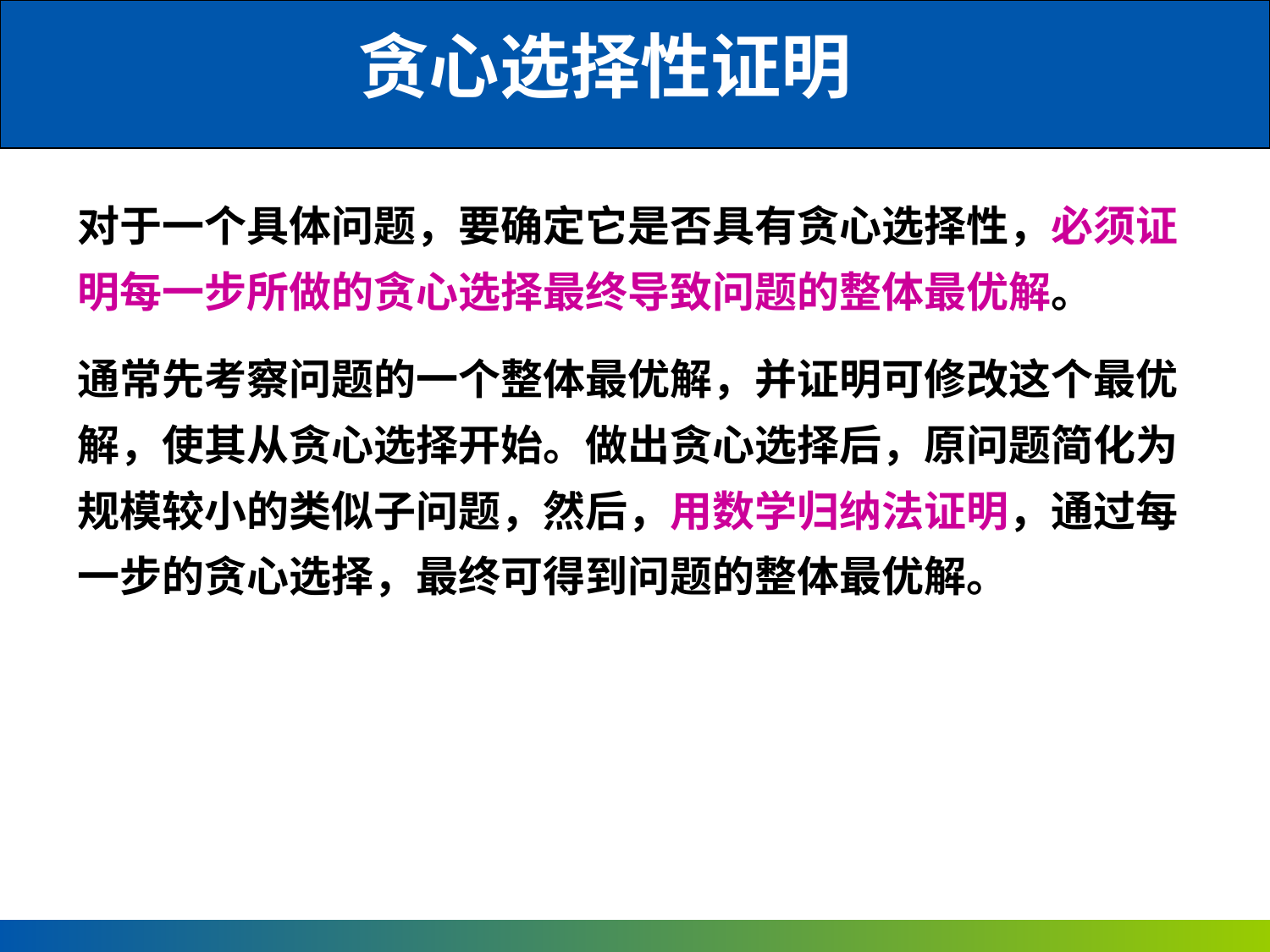

贪心选择性证明
对于一个具体问题，要确定它是否具有贪心选择性，必须证明每一步所做的贪心选择最终导致问题的整体最优解。
通常先考察问题的一个整体最优解，并证明可修改这个最优解，使其从贪心选择开始。做出贪心选择后，原问题简化为规模较小的类似子问题，然后，用数学归纳法证明，通过每一步的贪心选择，最终可得到问题的整体最优解。